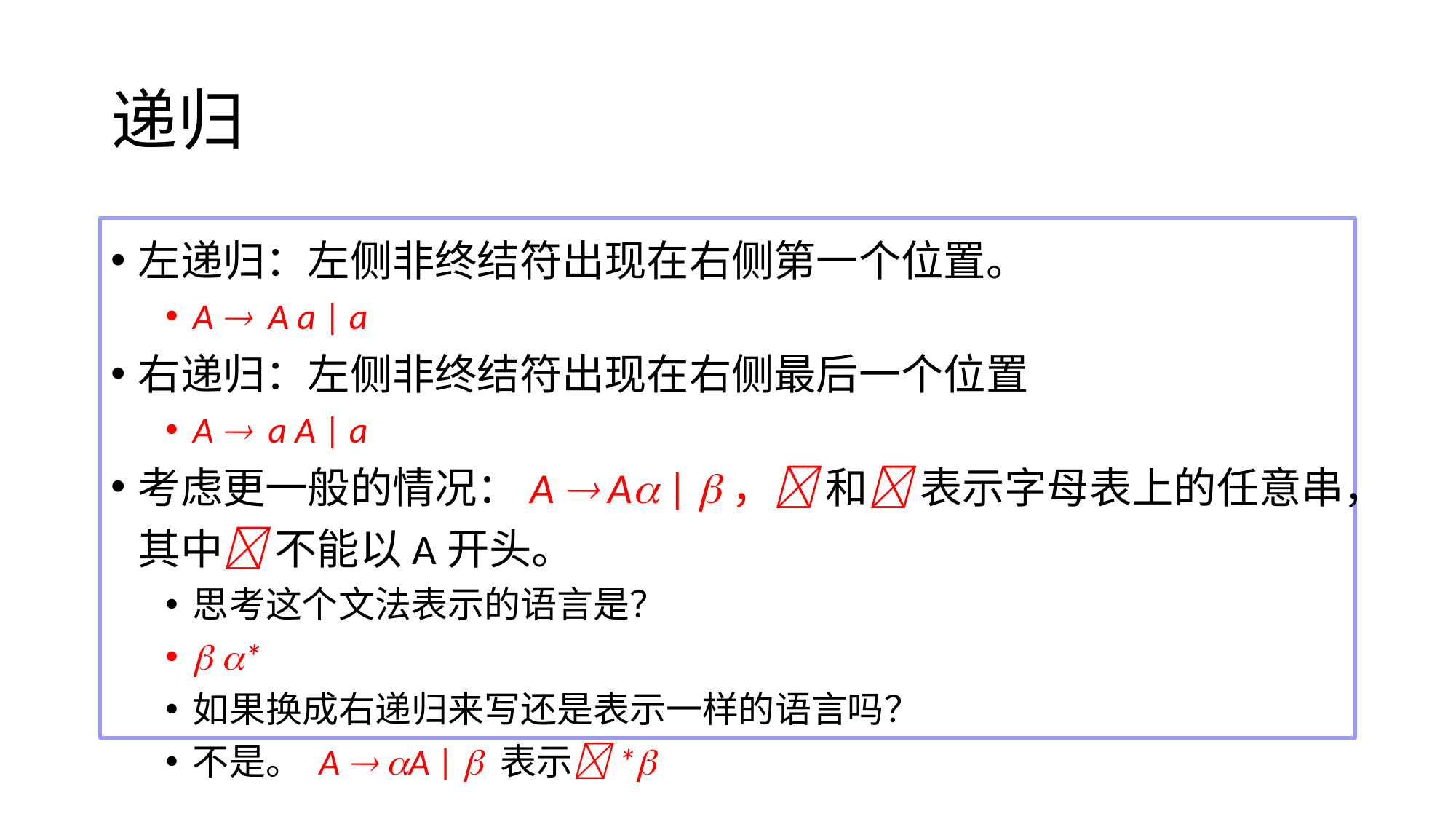

# 递归
左递归：左侧非终结符出现在右侧第一个位置。
A →  A a | a
右递归：左侧非终结符出现在右侧最后一个位置
A →  a A | a
考虑更一般的情况：A → Aα | β，α 和β 表示字母表上的任意串，其中β 不能以A开头。
思考这个文法表示的语言是？
β α*
如果换成右递归来写还是表示一样的语言吗？
不是。 A → αA | β 表示α*β